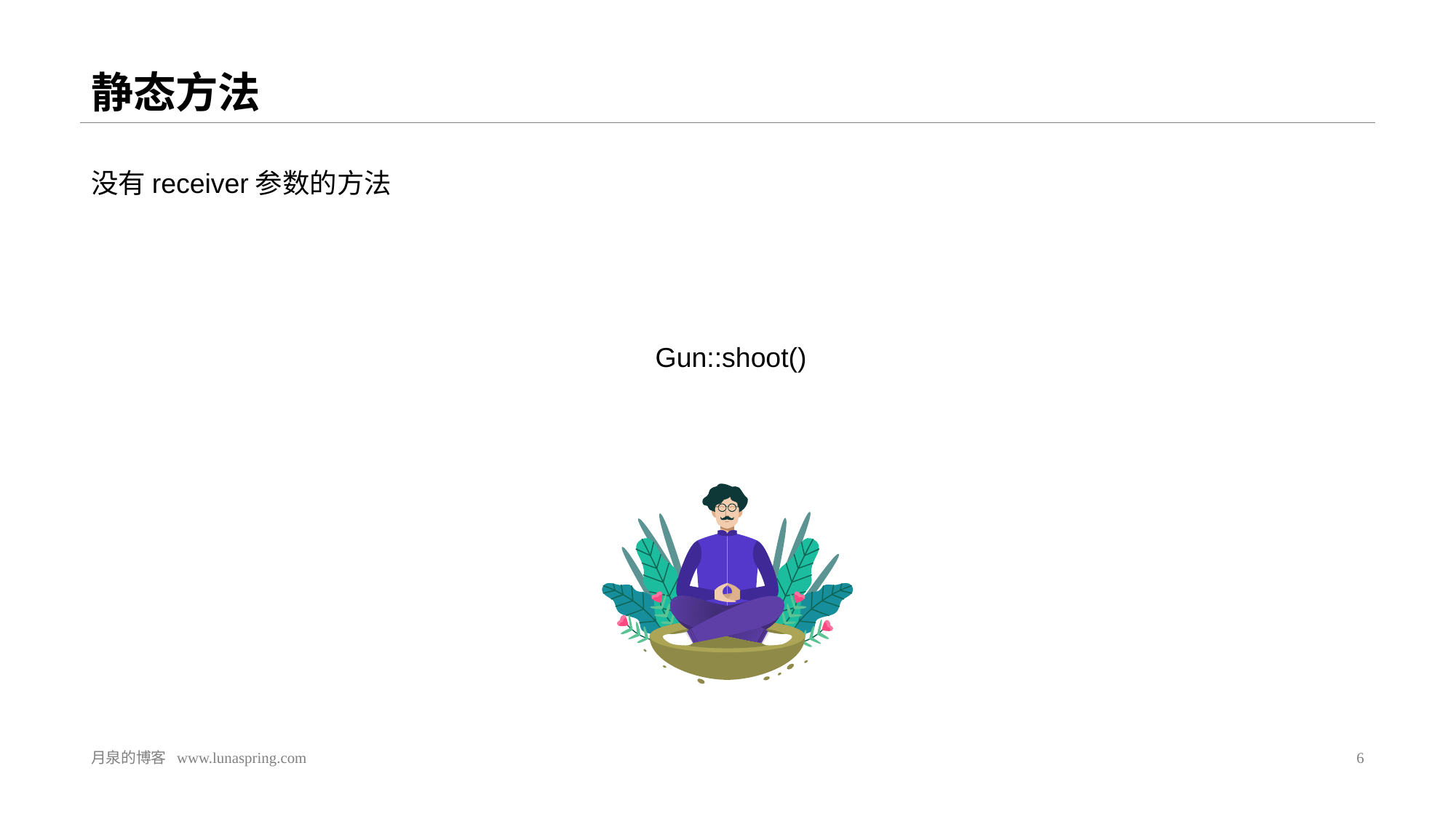

# 静态方法
没有receiver参数的方法
Gun::shoot()

月泉的博客  www.lunaspring.com
6